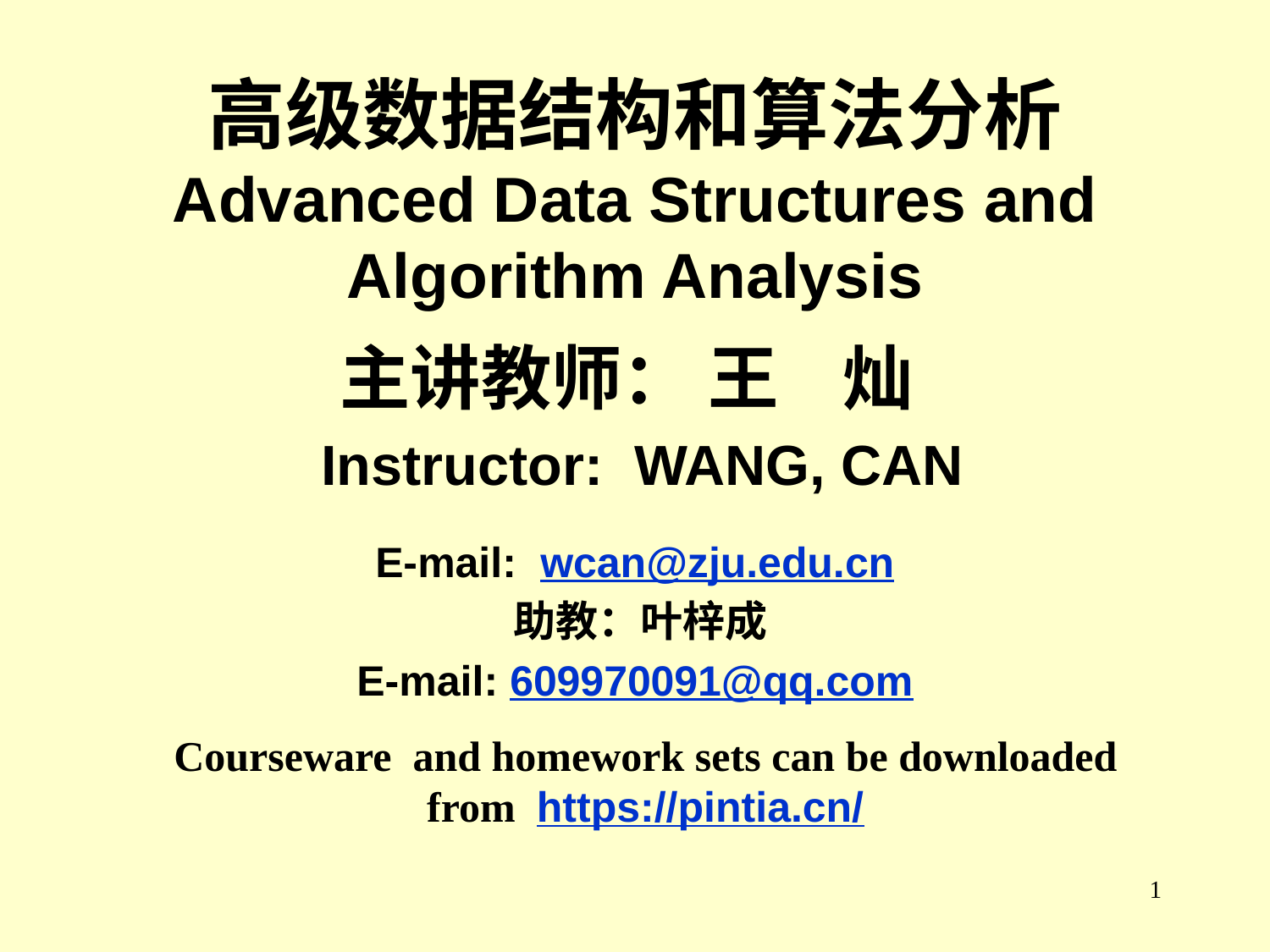

# 高级数据结构和算法分析 Advanced Data Structures and Algorithm Analysis
主讲教师： 王    灿
 Instructor:  WANG, CAN

E-mail:  wcan@zju.edu.cn
 助教：叶梓成
E-mail: 609970091@qq.com
Courseware  and homework sets can be downloaded from  https://pintia.cn/

1